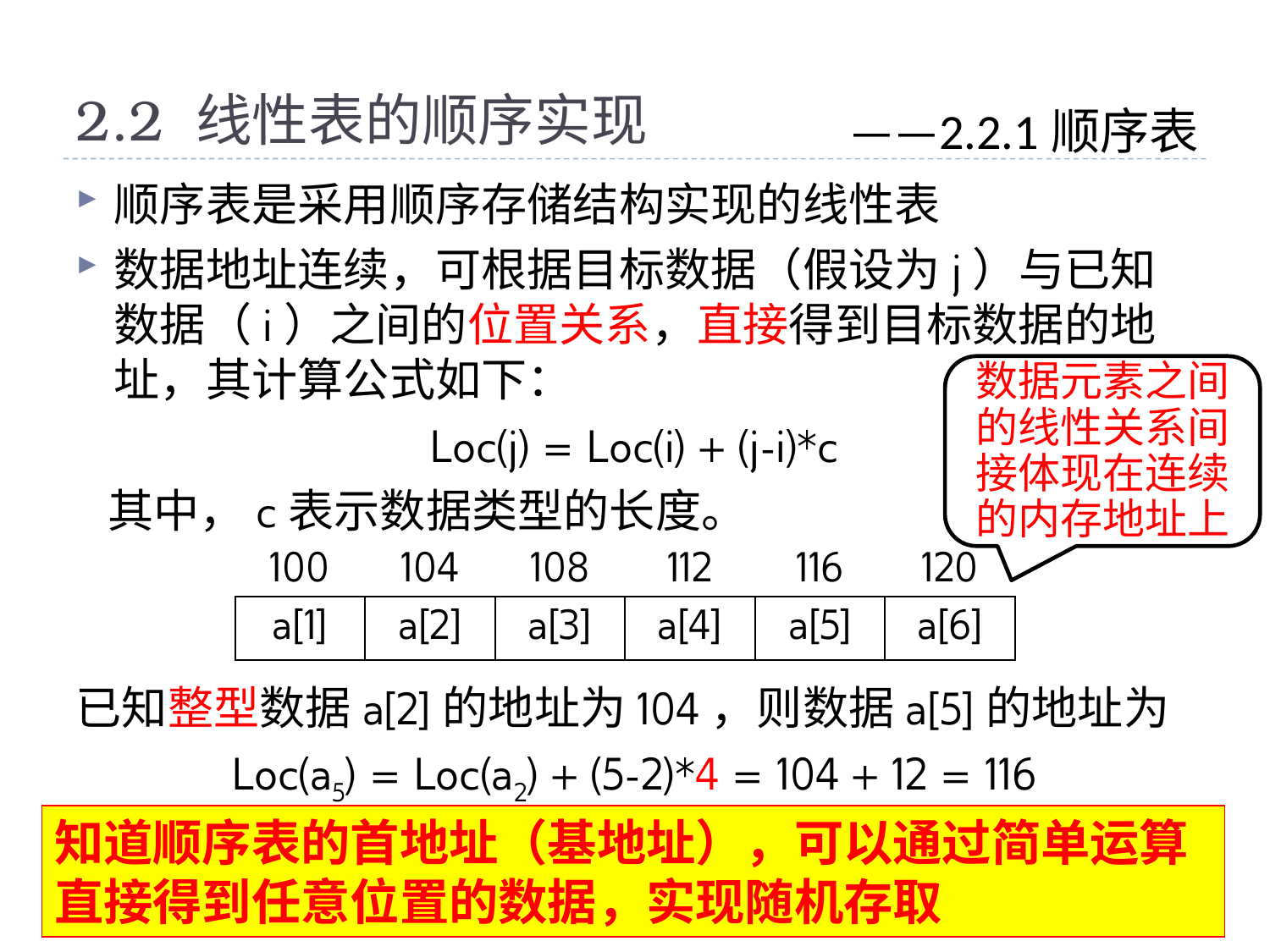

# 2.2 线性表的顺序实现
——2.2.1顺序表
顺序表是采用顺序存储结构实现的线性表
数据地址连续，可根据目标数据（假设为j）与已知数据（i）之间的位置关系，直接得到目标数据的地址，其计算公式如下：
Loc(j) = Loc(i) + (j-i)*c
  其中，c表示数据类型的长度。

已知整型数据a[2]的地址为104，则数据a[5]的地址为
Loc(a5) = Loc(a2) + (5-2)*4 = 104 + 12 = 116

数据元素之间的线性关系间接体现在连续的内存地址上
| 100 | 104 | 108 | 112 | 116 | 120 |
| --- | --- | --- | --- | --- | --- |
| a[1] | a[2] | a[3] | a[4] | a[5] | a[6] |
知道顺序表的首地址（基地址），可以通过简单运算直接得到任意位置的数据，实现随机存取